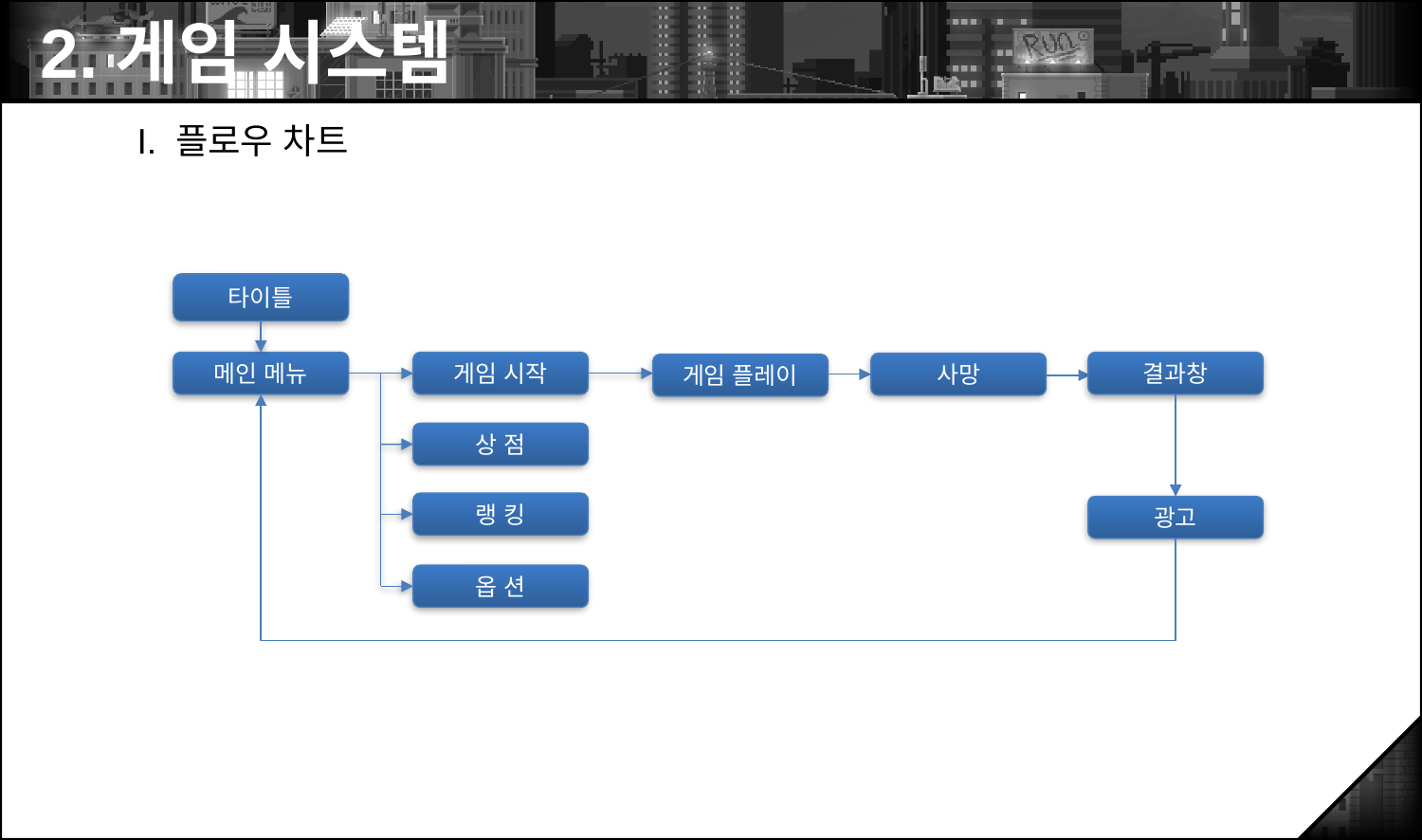

2.게임 시스템
I. 플로우 차트
타이틀
메인 메뉴
게임 시작
결과창
사망
게임 플레이
상 점
랭 킹
광고
옵 션